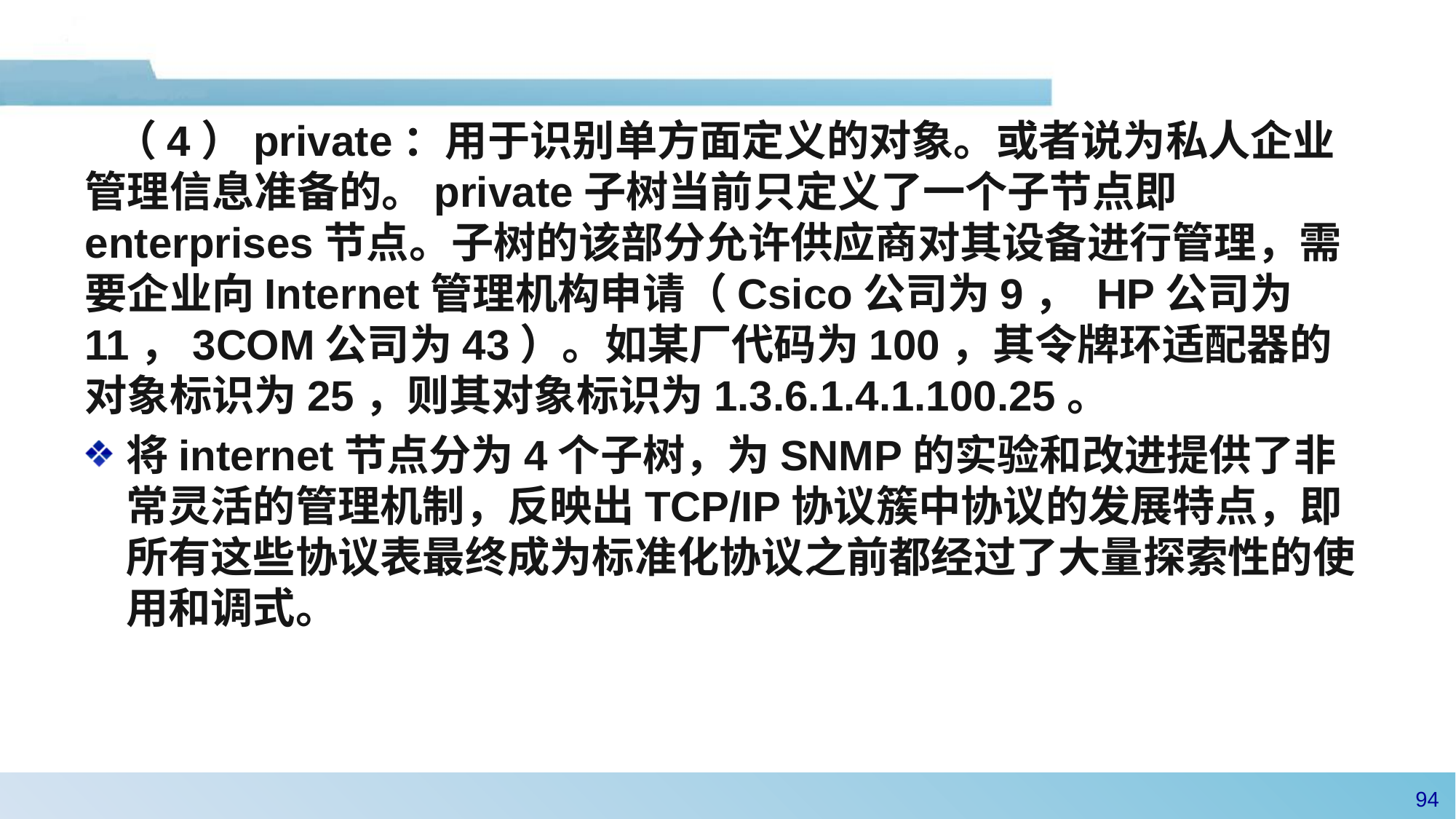

（4）private：用于识别单方面定义的对象。或者说为私人企业管理信息准备的。private子树当前只定义了一个子节点即enterprises节点。子树的该部分允许供应商对其设备进行管理，需要企业向Internet管理机构申请（Csico公司为9， HP公司为11，3COM公司为43）。如某厂代码为100，其令牌环适配器的对象标识为25，则其对象标识为1.3.6.1.4.1.100.25。
将internet节点分为4个子树，为SNMP的实验和改进提供了非常灵活的管理机制，反映出TCP/IP协议簇中协议的发展特点，即所有这些协议表最终成为标准化协议之前都经过了大量探索性的使用和调式。
94